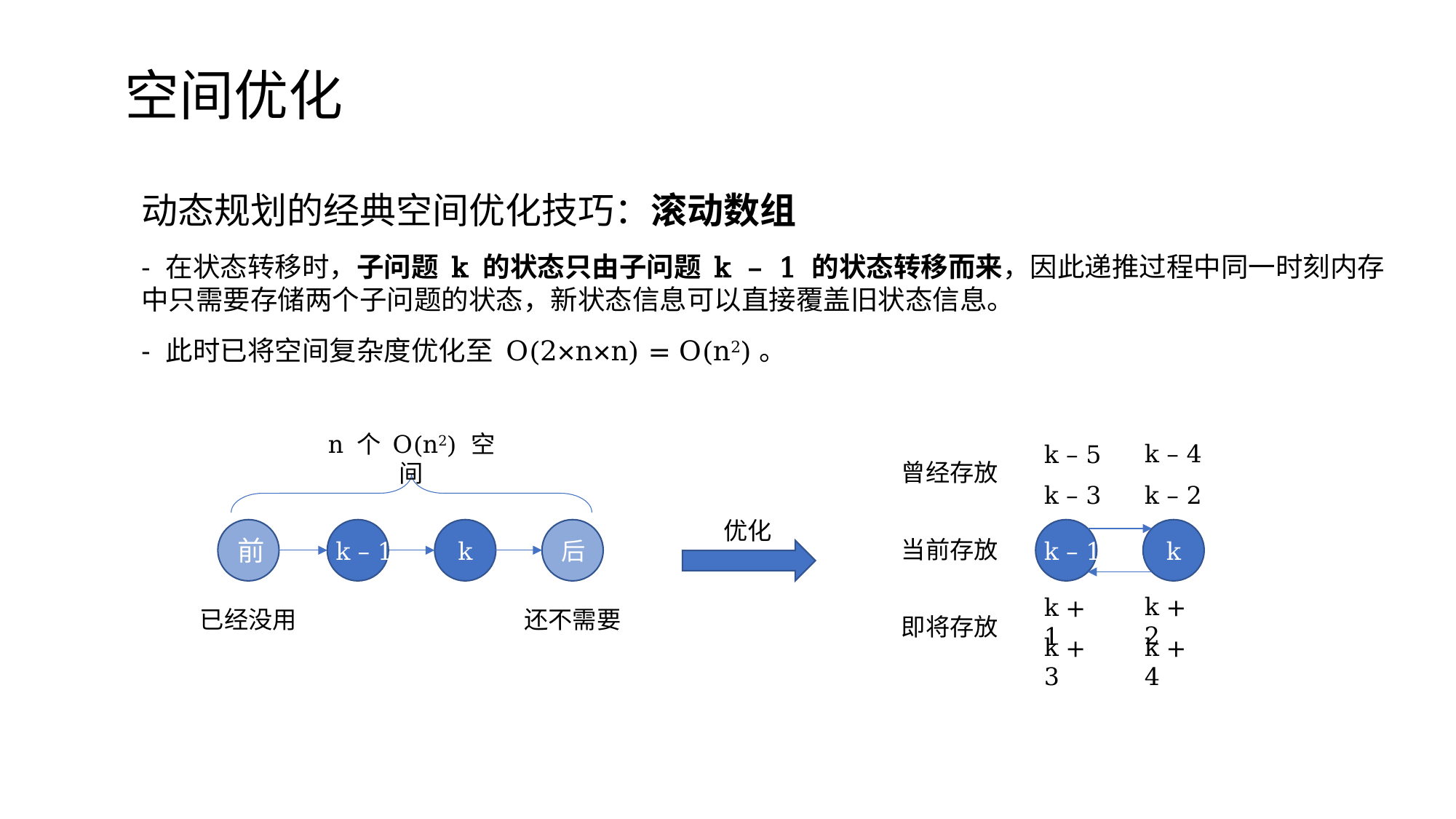

空间优化
动态规划的经典空间优化技巧：滚动数组
- 在状态转移时，子问题 k 的状态只由子问题 k  –  1 的状态转移而来，因此递推过程中同一时刻内存中只需要存储两个子问题的状态，新状态信息可以直接覆盖旧状态信息。
- 此时已将空间复杂度优化至 O(2×n×n) = O(n2)。

n 个 O(n2) 空间
k – 4
k – 5
曾经存放
k – 3
k – 2
优化
k
k
前

k – 1
后

k – 1
当前存放

k + 2
k + 1
已经没用
还不需要
即将存放
k + 3
k + 4